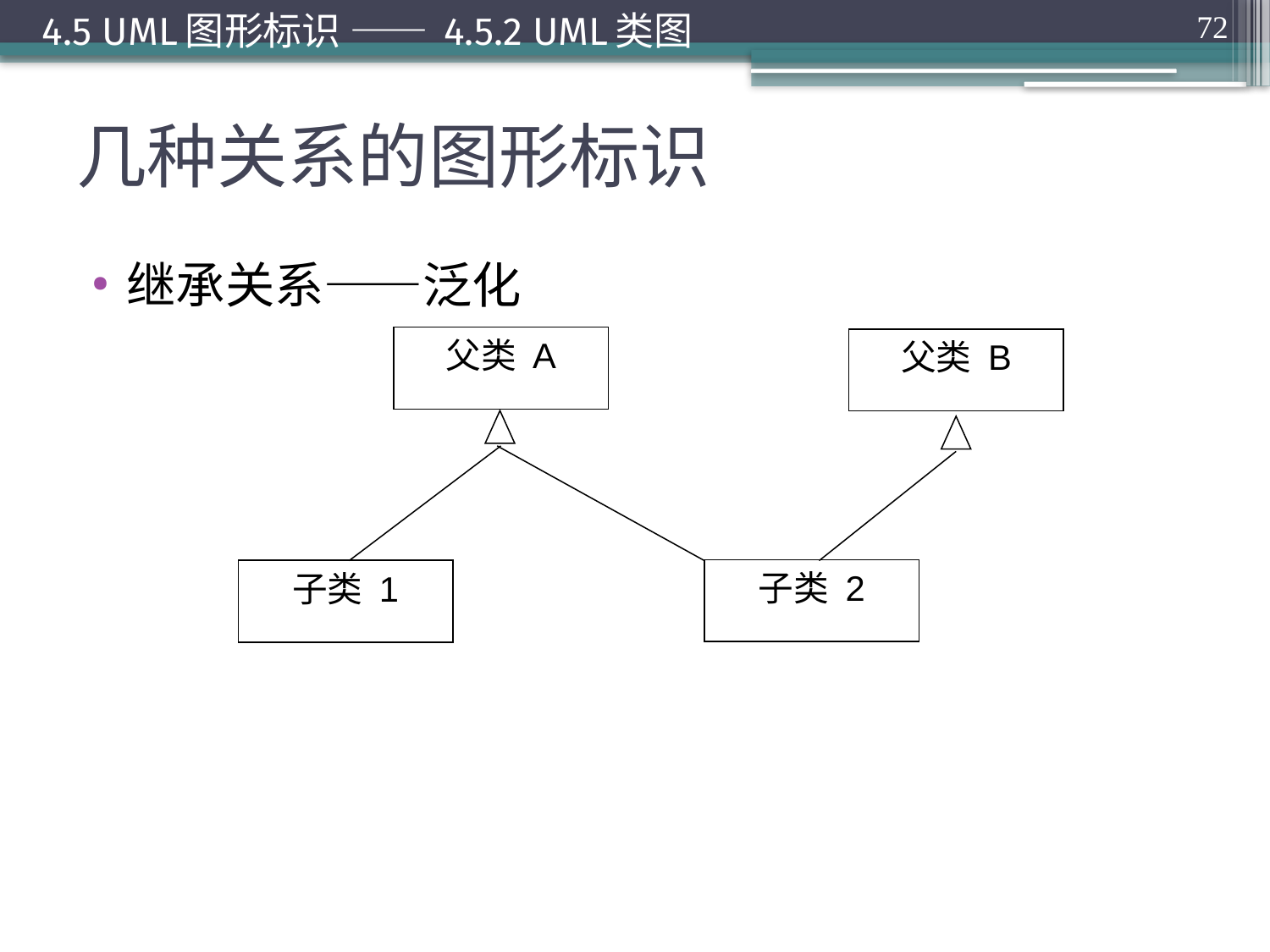

4.5 UML图形标识 —— 4.5.2 UML类图
72
# 几种关系的图形标识
继承关系——泛化

父类 A
父类 B

子类 2
子类 1